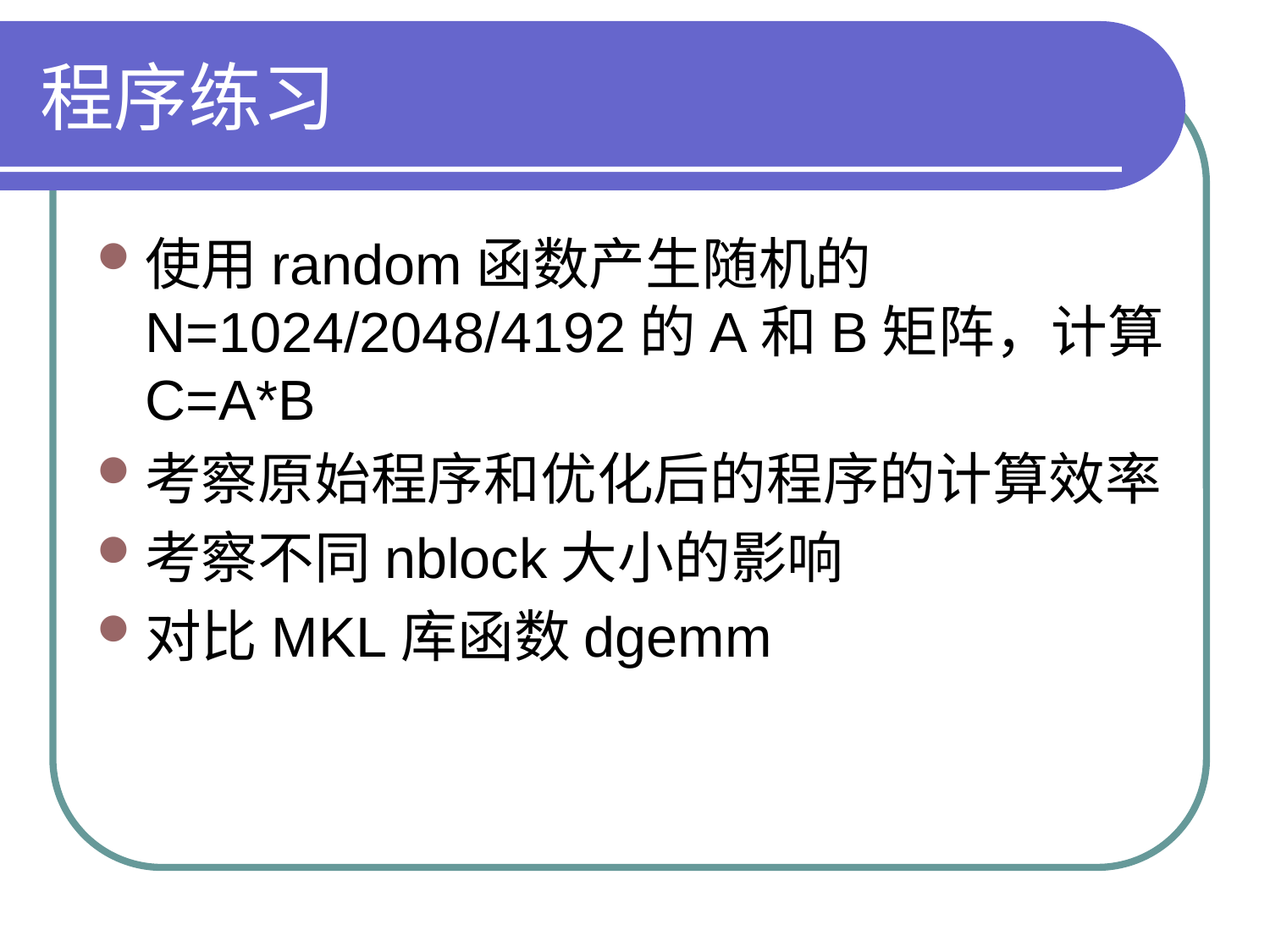

# 程序练习
使用random函数产生随机的N=1024/2048/4192的A和B矩阵，计算C=A*B
考察原始程序和优化后的程序的计算效率
考察不同nblock大小的影响
对比MKL库函数dgemm